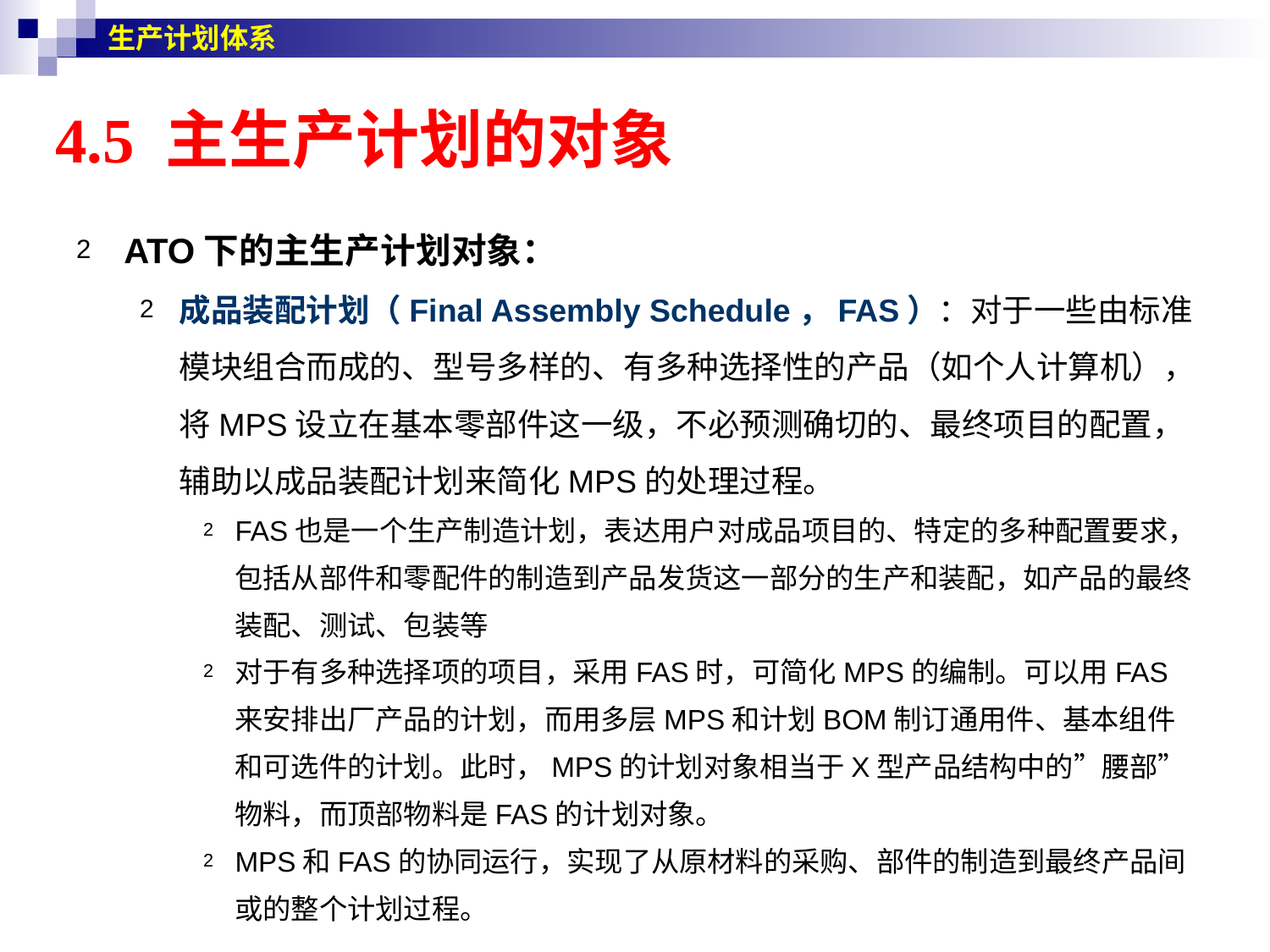

生产计划体系
# 4.5 主生产计划的对象
ATO下的主生产计划对象：
成品装配计划（Final Assembly Schedule，FAS）：对于一些由标准模块组合而成的、型号多样的、有多种选择性的产品（如个人计算机），将MPS设立在基本零部件这一级，不必预测确切的、最终项目的配置，辅助以成品装配计划来简化MPS的处理过程。
FAS也是一个生产制造计划，表达用户对成品项目的、特定的多种配置要求，包括从部件和零配件的制造到产品发货这一部分的生产和装配，如产品的最终装配、测试、包装等
对于有多种选择项的项目，采用FAS时，可简化MPS的编制。可以用FAS来安排出厂产品的计划，而用多层MPS和计划BOM制订通用件、基本组件和可选件的计划。此时，MPS的计划对象相当于X型产品结构中的”腰部”物料，而顶部物料是FAS的计划对象。
MPS和FAS的协同运行，实现了从原材料的采购、部件的制造到最终产品间或的整个计划过程。